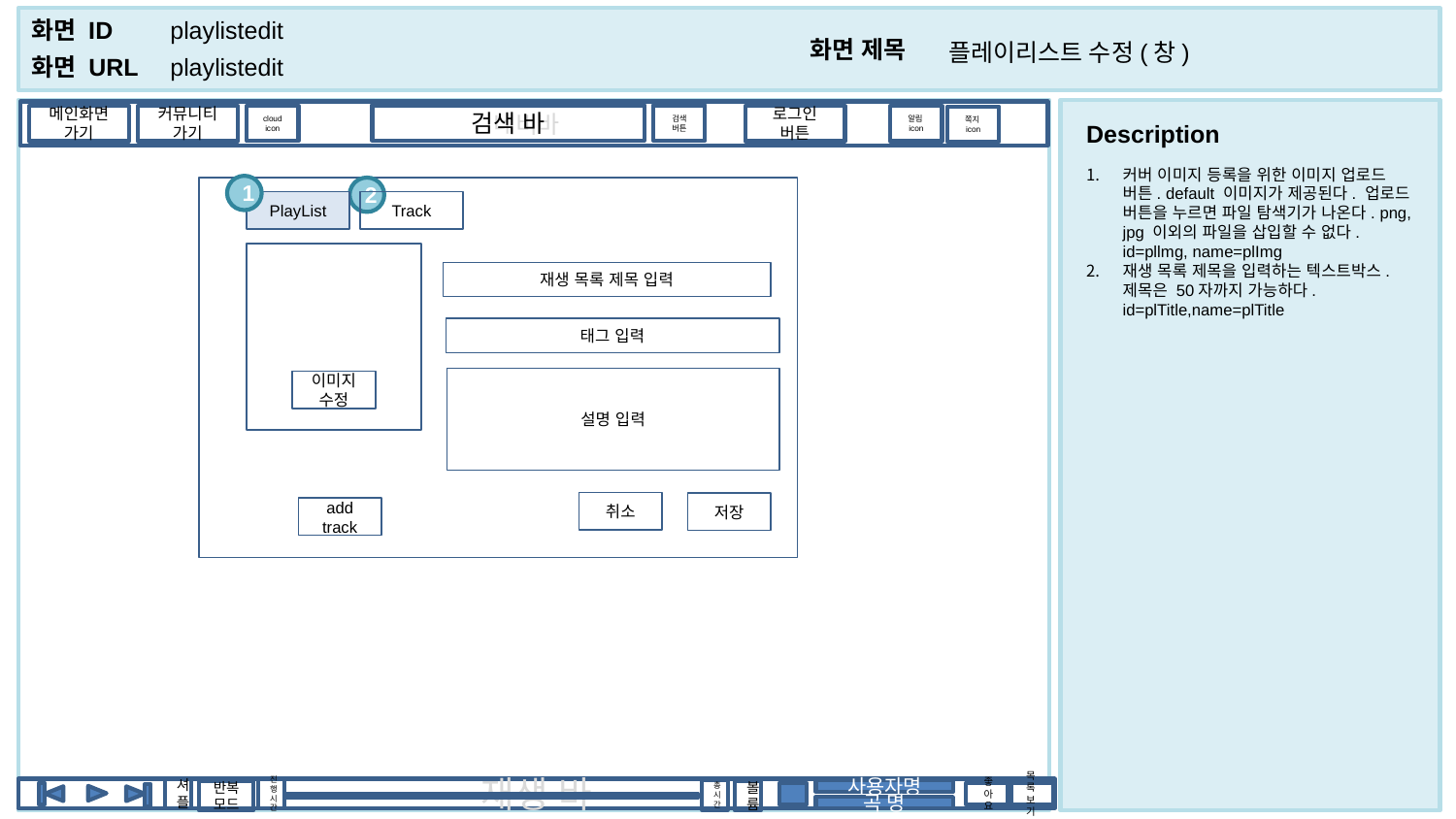

playlistedit
플레이리스트 수정(창)
playlistedit
      네비바
검색 바
검색
버튼
cloud
icon
메인화면
가기
커뮤니티가기
로그인
버튼
알림icon
쪽지icon
커버 이미지 등록을 위한 이미지 업로드 버튼. default 이미지가 제공된다. 업로드 버튼을 누르면 파일 탐색기가 나온다. png, jpg 이외의 파일을 삽입할 수 없다.
id=pllmg, name=plImg
재생 목록 제목을 입력하는 텍스트박스. 제목은 50자까지 가능하다.
id=plTitle,name=plTitle
1

2
PlayList
Track

재생 목록 제목 입력
태그 입력
설명 입력
이미지 수정
취소
저장
add track
셔플
진행시간
재생 바
총시간
사용자명
볼륨
반복 모드

좋아요
목록
보기

곡 명